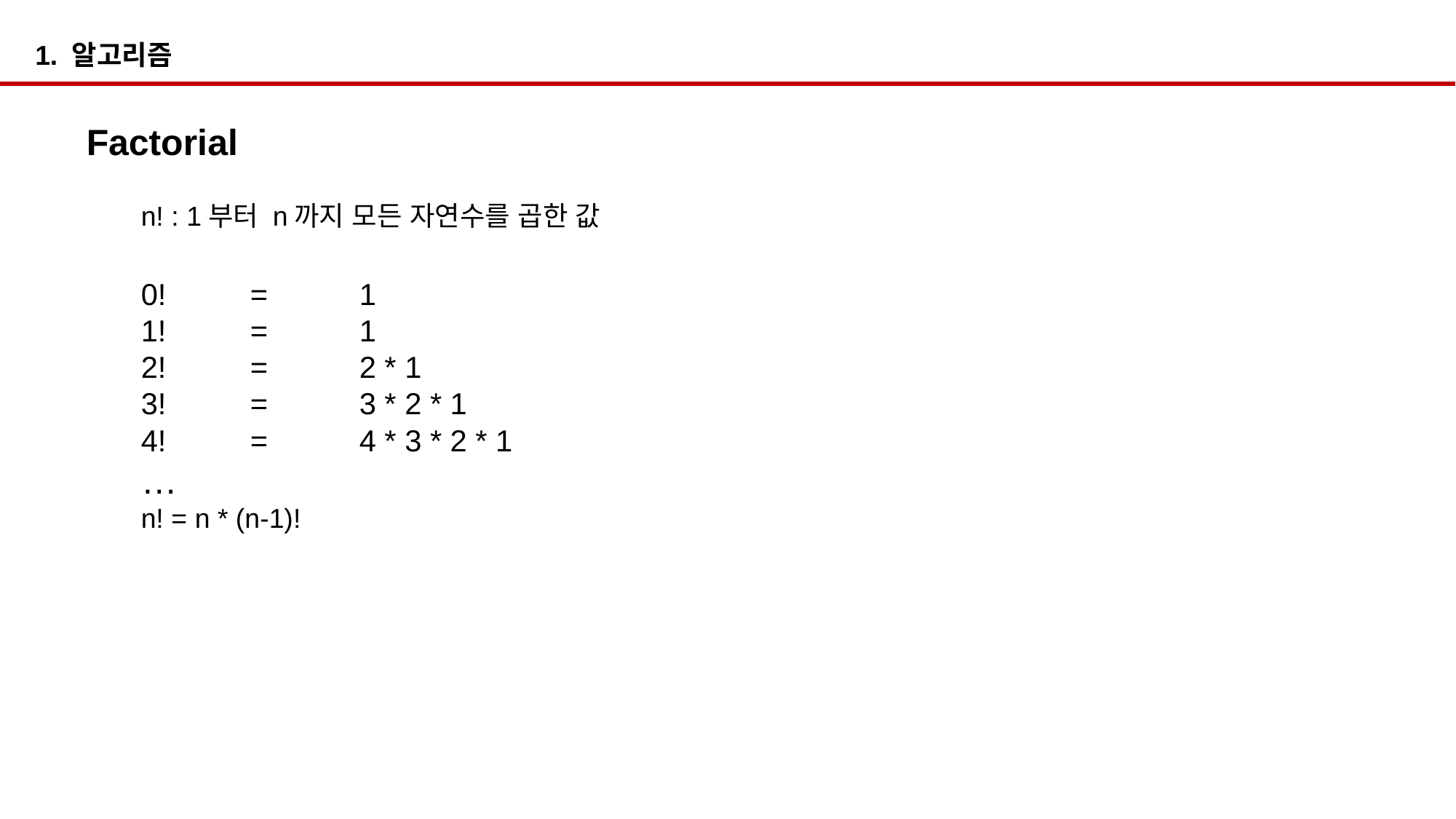

1. 알고리즘
Factorial

n! : 1부터 n까지 모든 자연수를 곱한 값

0! 	=	1
1! 	=	1
2!	= 	2 * 1
3! 	=	3 * 2 * 1
4! 	= 	4 * 3 * 2 * 1
…
n! = n * (n-1)!